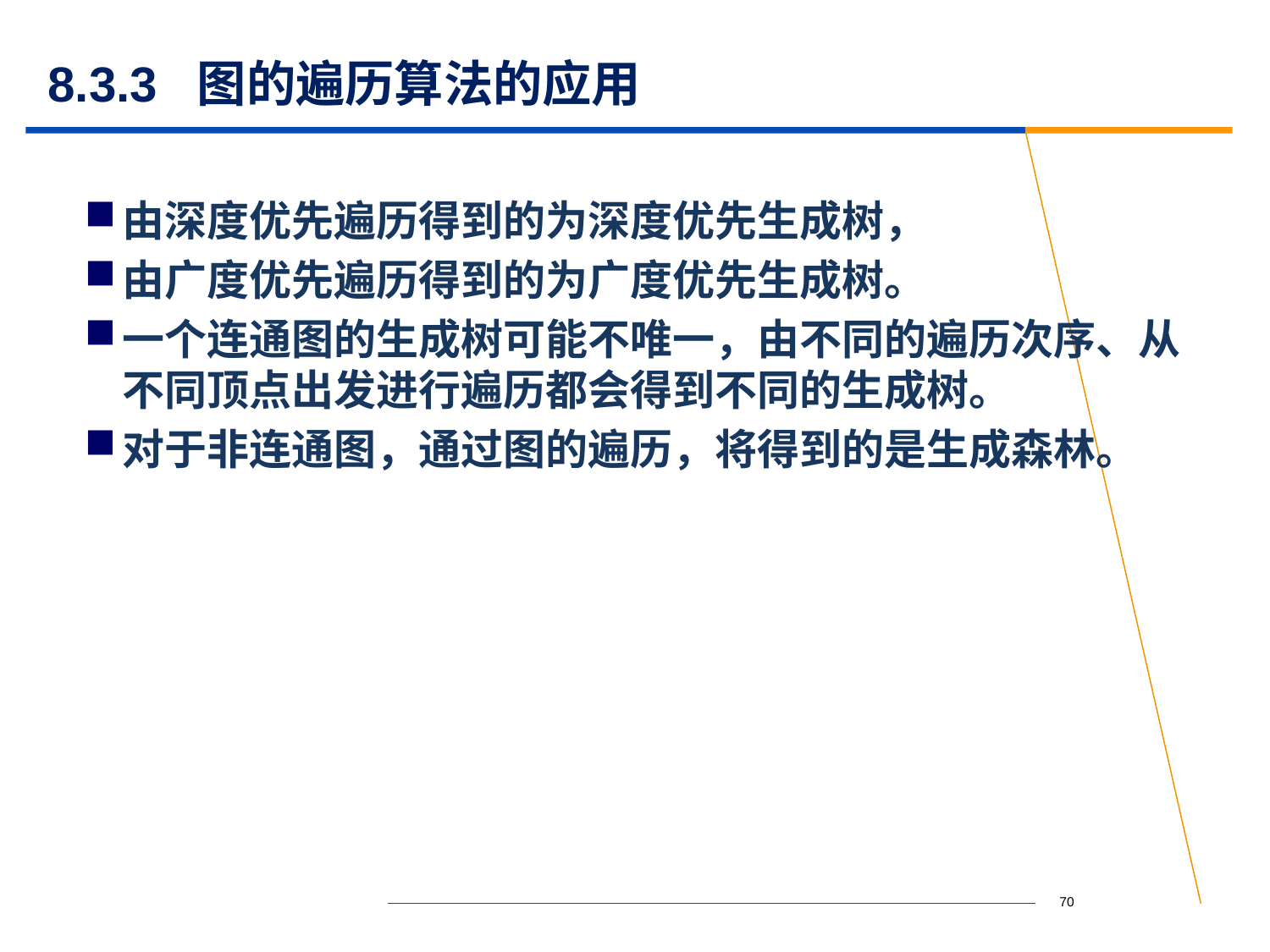

# 8.3.3  图的遍历算法的应用
由深度优先遍历得到的为深度优先生成树，
由广度优先遍历得到的为广度优先生成树。
一个连通图的生成树可能不唯一，由不同的遍历次序、从不同顶点出发进行遍历都会得到不同的生成树。
对于非连通图，通过图的遍历，将得到的是生成森林。